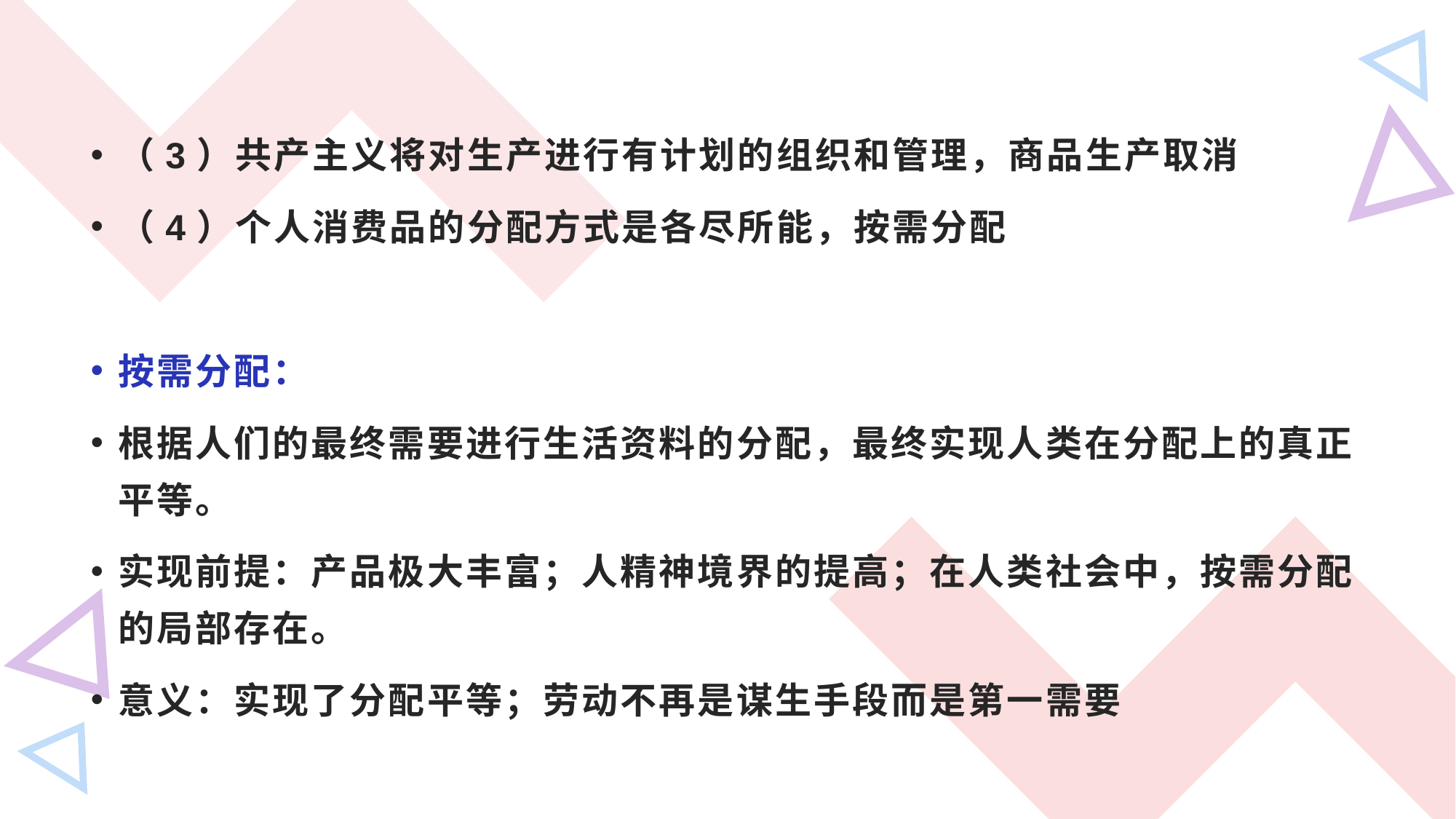

（3）共产主义将对生产进行有计划的组织和管理，商品生产取消
（4）个人消费品的分配方式是各尽所能，按需分配

按需分配：
根据人们的最终需要进行生活资料的分配，最终实现人类在分配上的真正平等。
实现前提：产品极大丰富；人精神境界的提高；在人类社会中，按需分配的局部存在。
意义：实现了分配平等；劳动不再是谋生手段而是第一需要